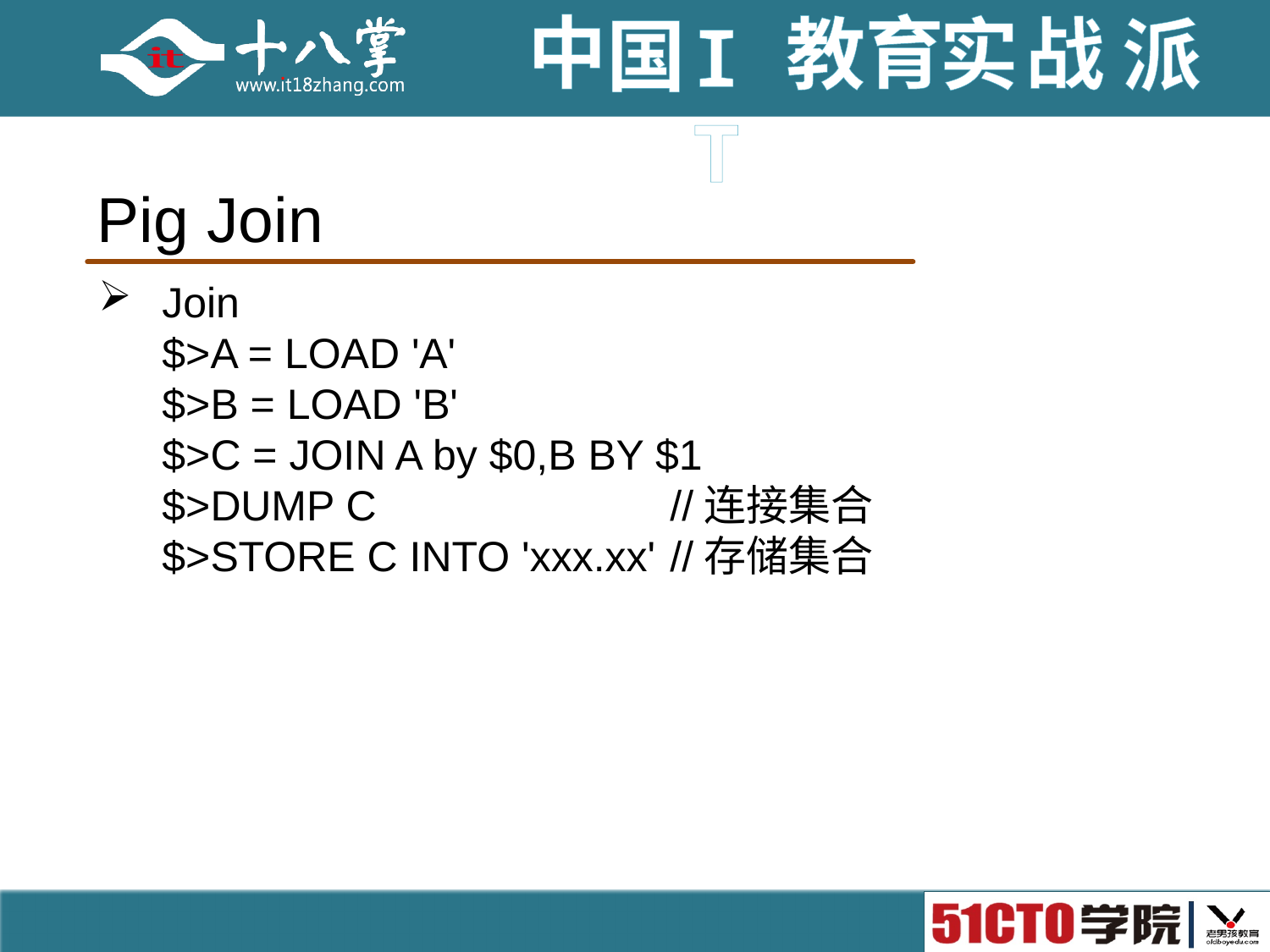

# Pig Join
Join
$>A = LOAD 'A'
$>B = LOAD 'B'
$>C = JOIN A by $0,B BY $1
$>DUMP C			//连接集合
$>STORE C INTO 'xxx.xx'	//存储集合